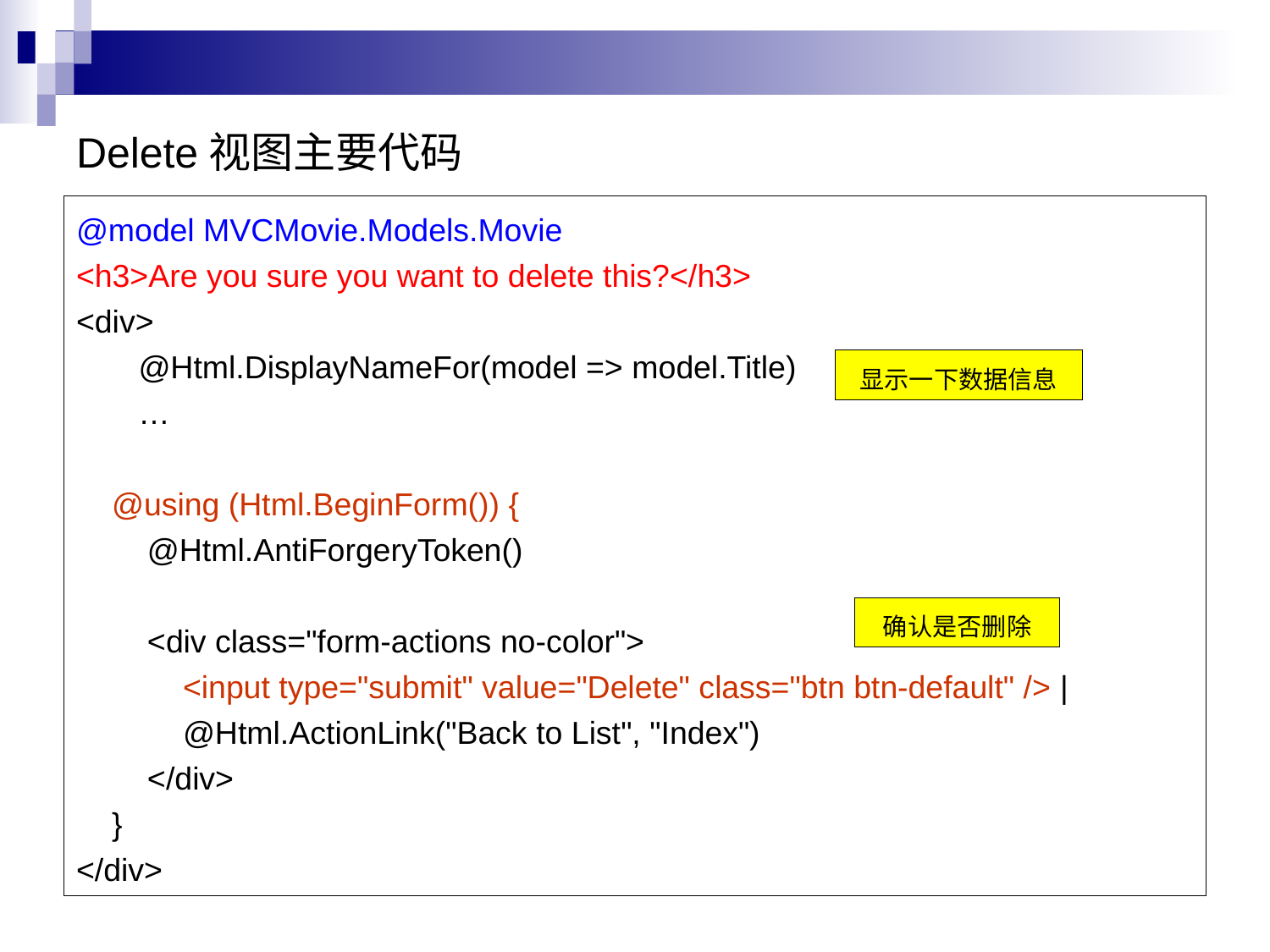

Delete视图主要代码
@model MVCMovie.Models.Movie
<h3>Are you sure you want to delete this?</h3>
<div>
       @Html.DisplayNameFor(model => model.Title)
       …

    @using (Html.BeginForm()) {
        @Html.AntiForgeryToken()

        <div class="form-actions no-color">
            <input type="submit" value="Delete" class="btn btn-default" /> |
            @Html.ActionLink("Back to List", "Index")
        </div>
    }
</div>
显示一下数据信息
确认是否删除